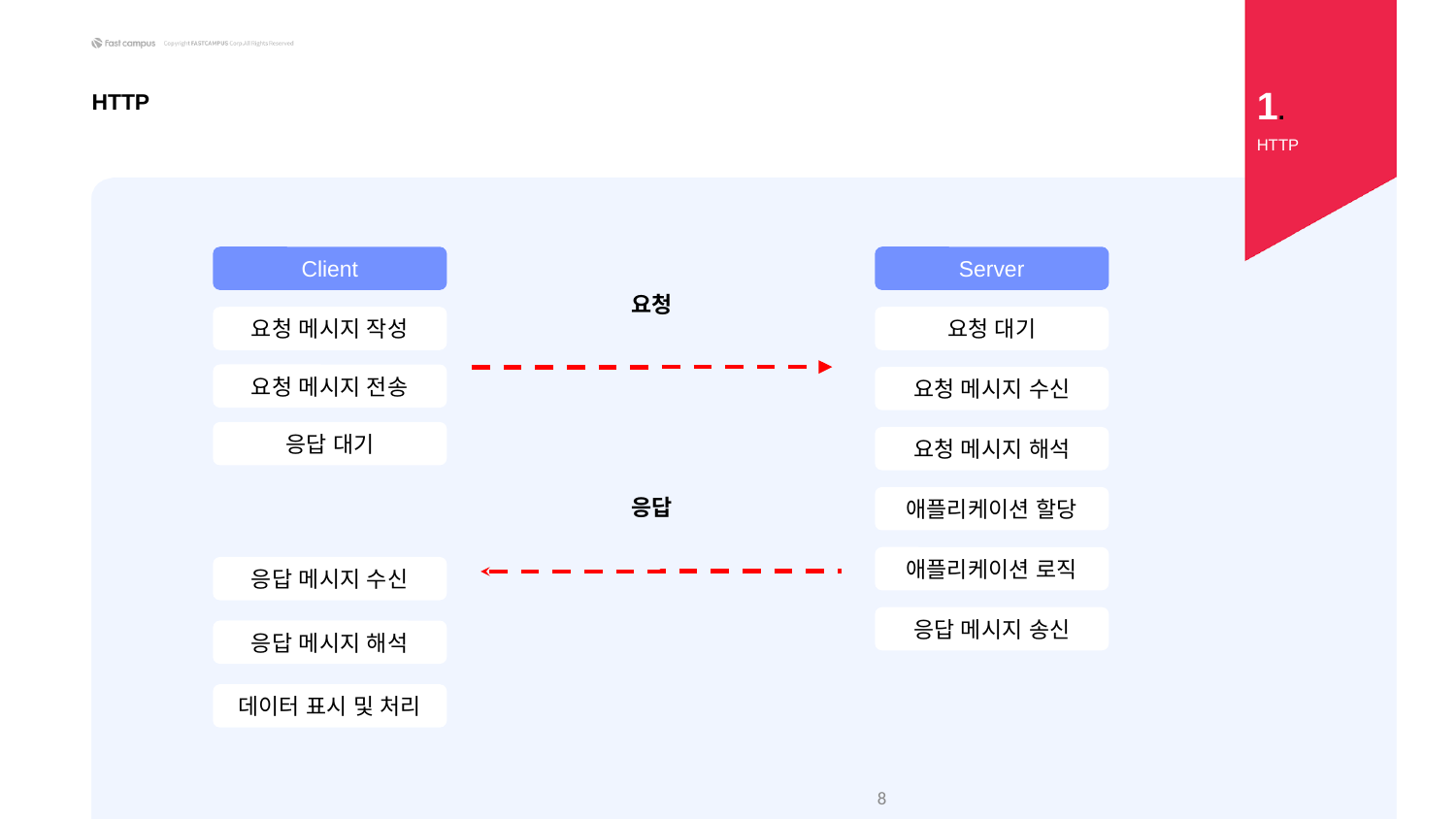

1.
HTTP
HTTP
Client
Server
요청
요청 메시지 작성
요청 대기
요청 메시지 전송
요청 메시지 수신
응답 대기
요청 메시지 해석
애플리케이션 할당
응답
애플리케이션 로직
응답 메시지 수신
응답 메시지 송신
응답 메시지 해석
데이터 표시 및 처리
8